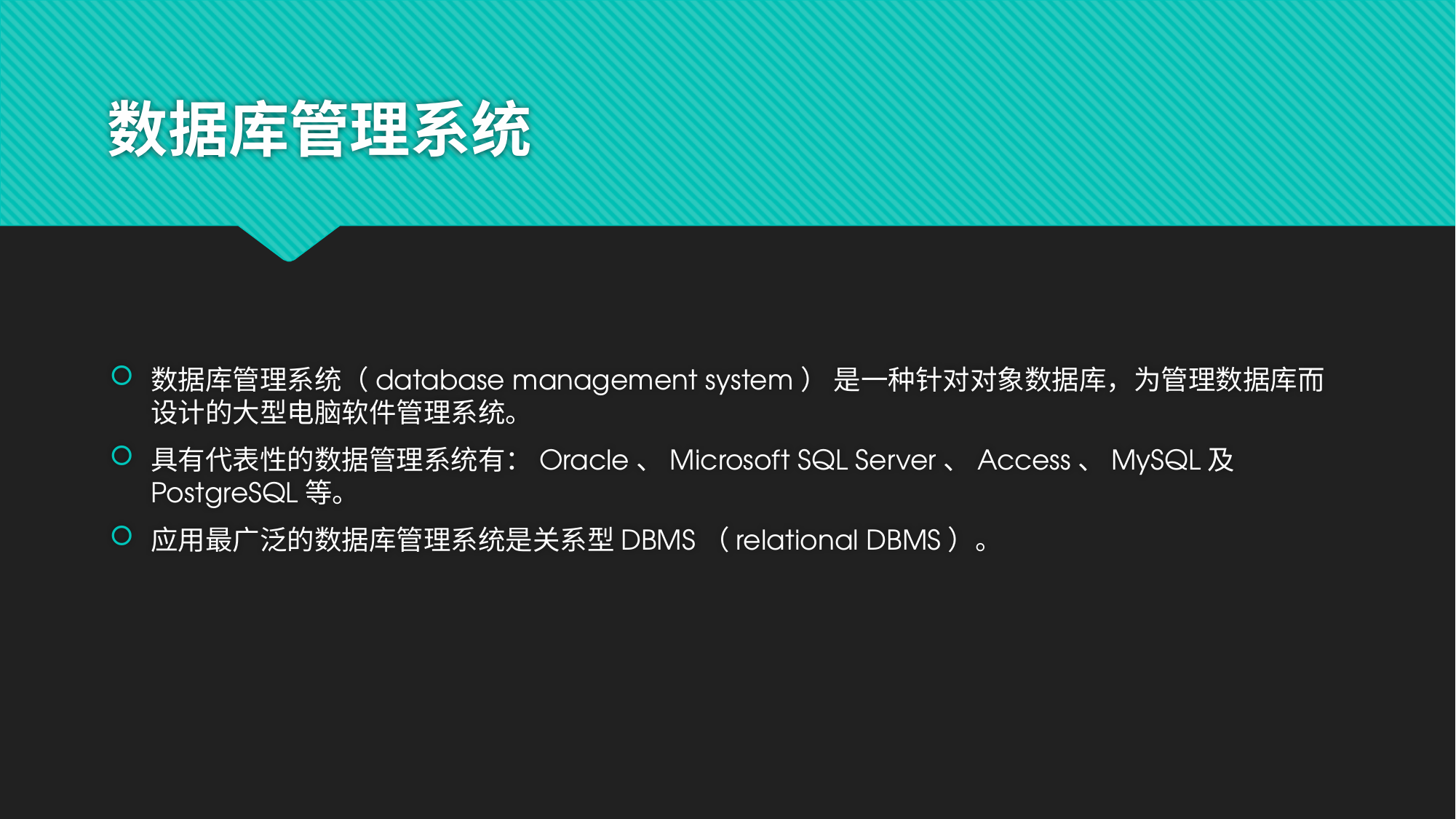

# 数据库管理系统
数据库管理系统（database management system） 是一种针对对象数据库，为管理数据库而设计的大型电脑软件管理系统。
具有代表性的数据管理系统有：Oracle、Microsoft SQL Server、Access、MySQL及PostgreSQL等。
应用最广泛的数据库管理系统是关系型DBMS（relational DBMS）。